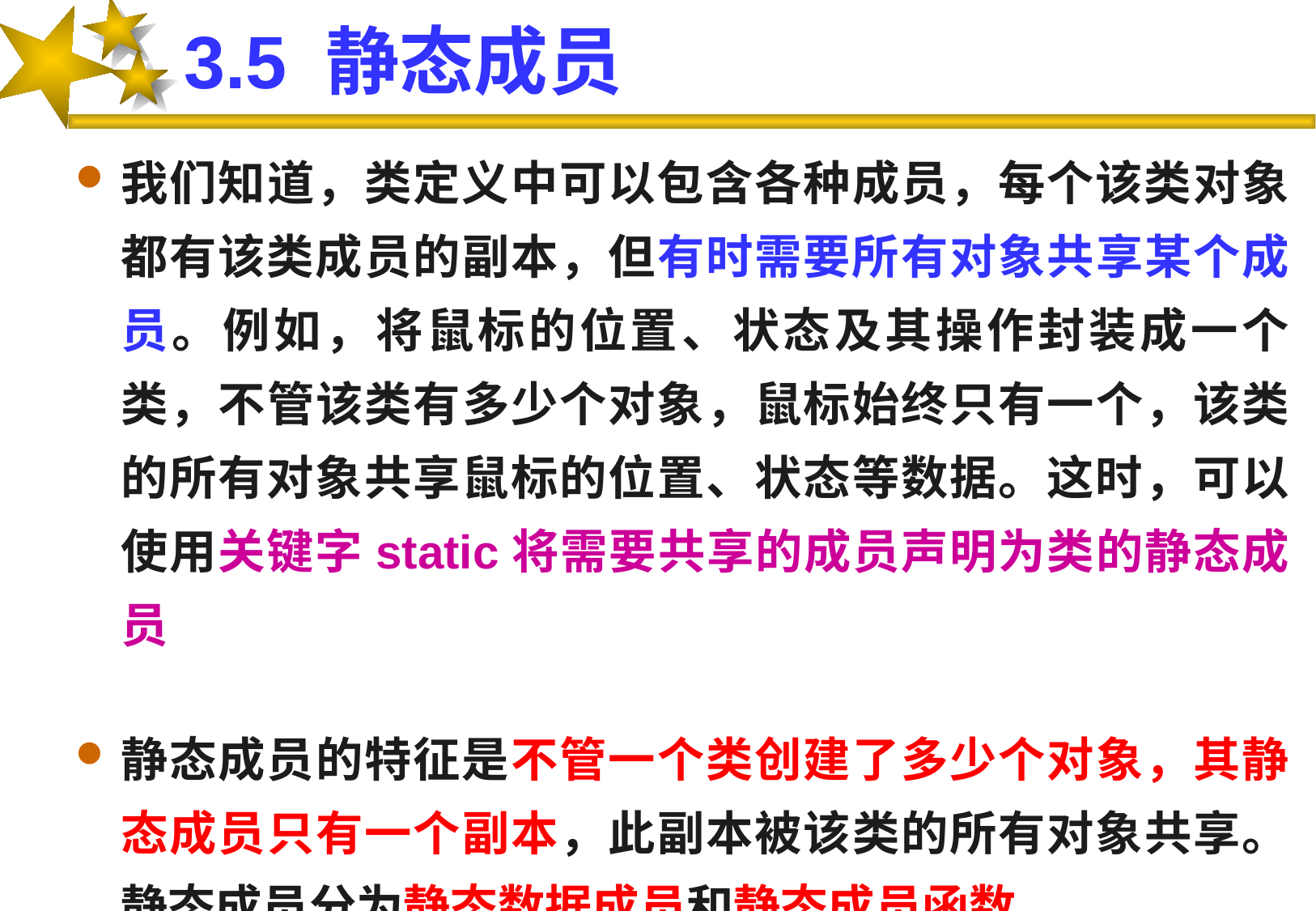

# 3.5 静态成员
我们知道，类定义中可以包含各种成员，每个该类对象都有该类成员的副本，但有时需要所有对象共享某个成员。例如，将鼠标的位置、状态及其操作封装成一个类，不管该类有多少个对象，鼠标始终只有一个，该类的所有对象共享鼠标的位置、状态等数据。这时，可以使用关键字static将需要共享的成员声明为类的静态成员
静态成员的特征是不管一个类创建了多少个对象，其静态成员只有一个副本，此副本被该类的所有对象共享。静态成员分为静态数据成员和静态成员函数